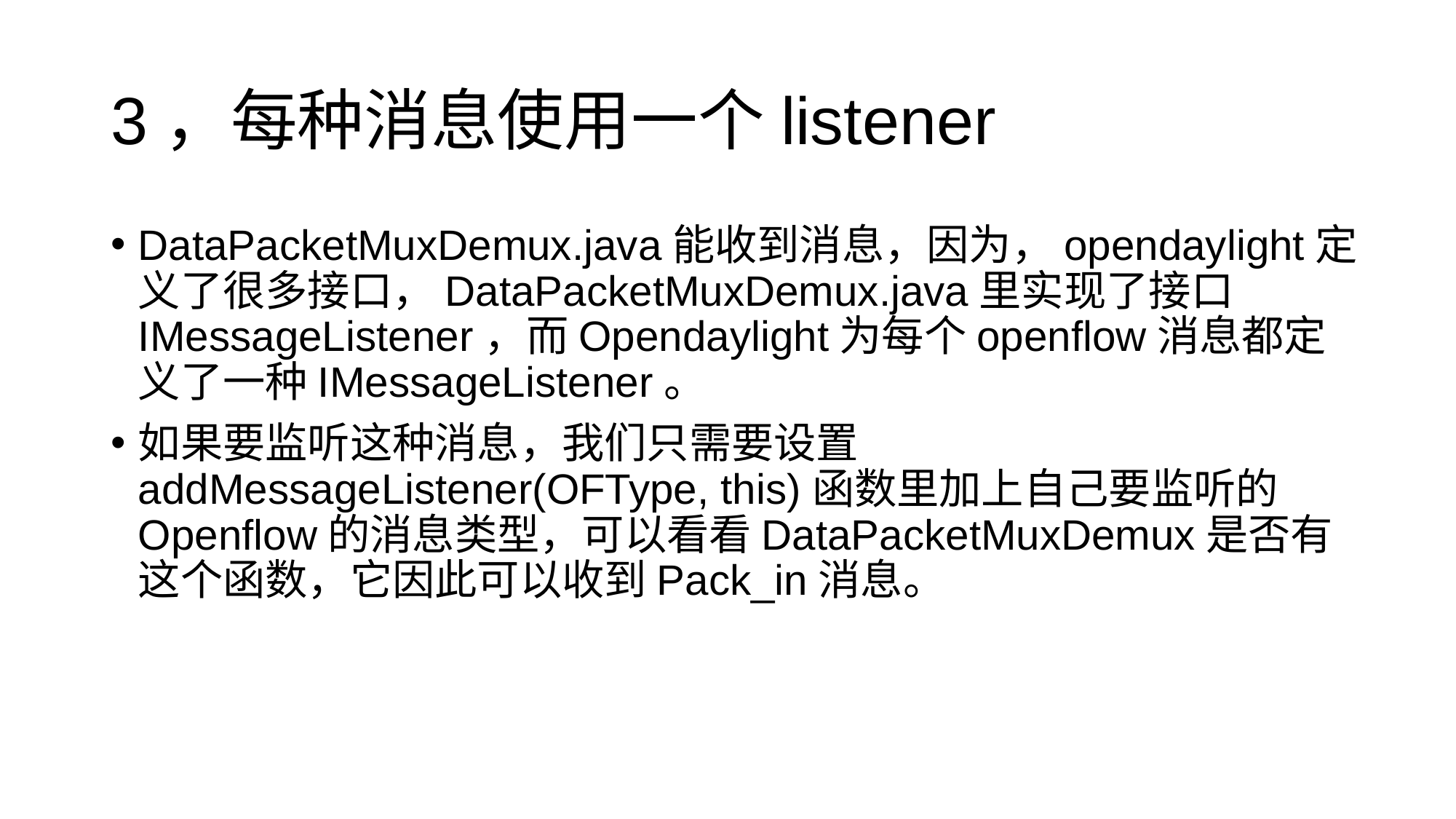

# 3，每种消息使用一个listener
DataPacketMuxDemux.java能收到消息，因为，opendaylight定义了很多接口，DataPacketMuxDemux.java里实现了接口IMessageListener，而Opendaylight为每个openflow消息都定义了一种IMessageListener。
如果要监听这种消息，我们只需要设置addMessageListener(OFType, this)函数里加上自己要监听的Openflow的消息类型，可以看看DataPacketMuxDemux是否有这个函数，它因此可以收到Pack_in消息。